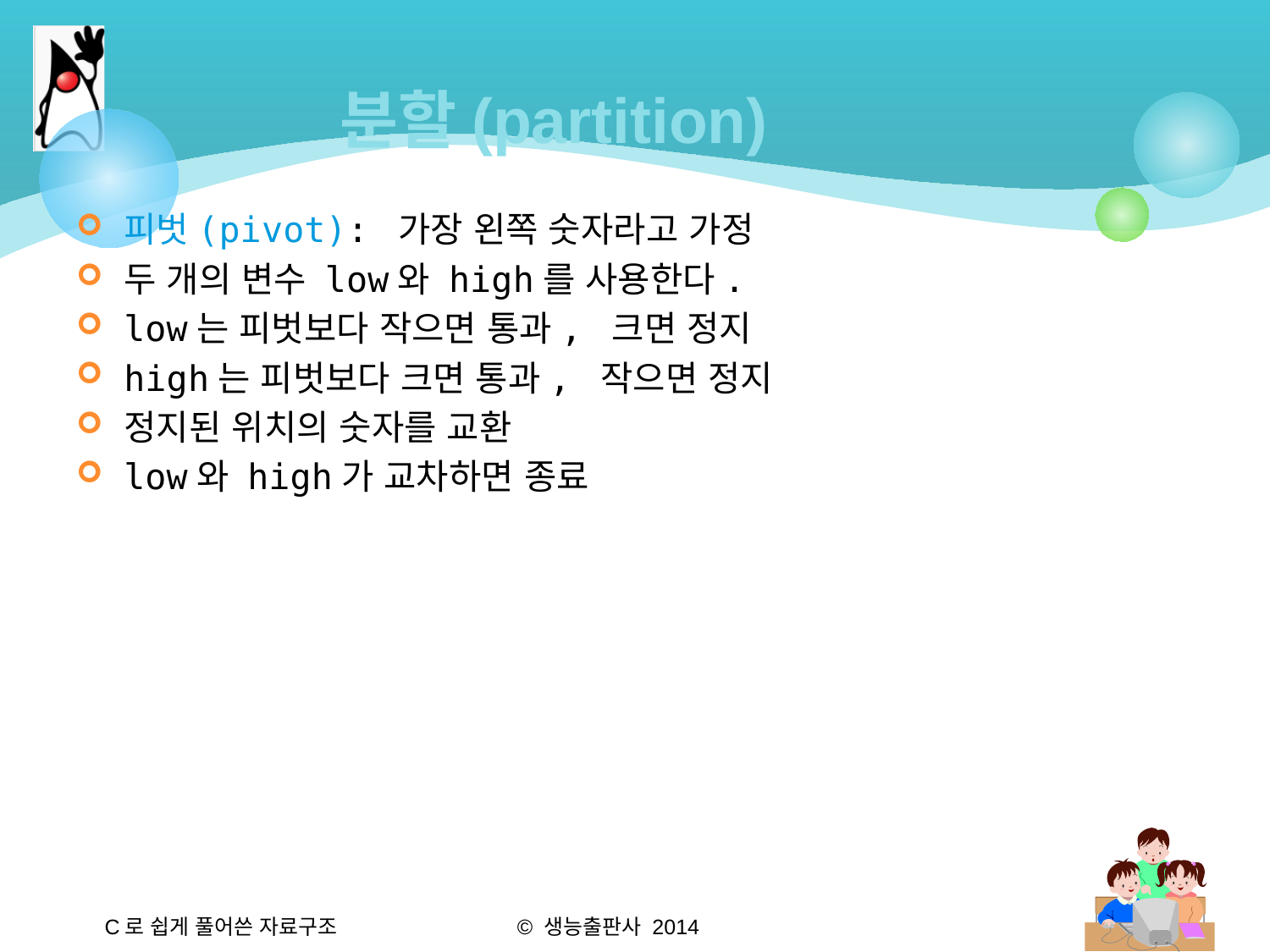

# 분할(partition)
피벗(pivot): 가장 왼쪽 숫자라고 가정
두 개의 변수 low와 high를 사용한다.
low는 피벗보다 작으면 통과, 크면 정지
high는 피벗보다 크면 통과, 작으면 정지
정지된 위치의 숫자를 교환
low와 high가 교차하면 종료